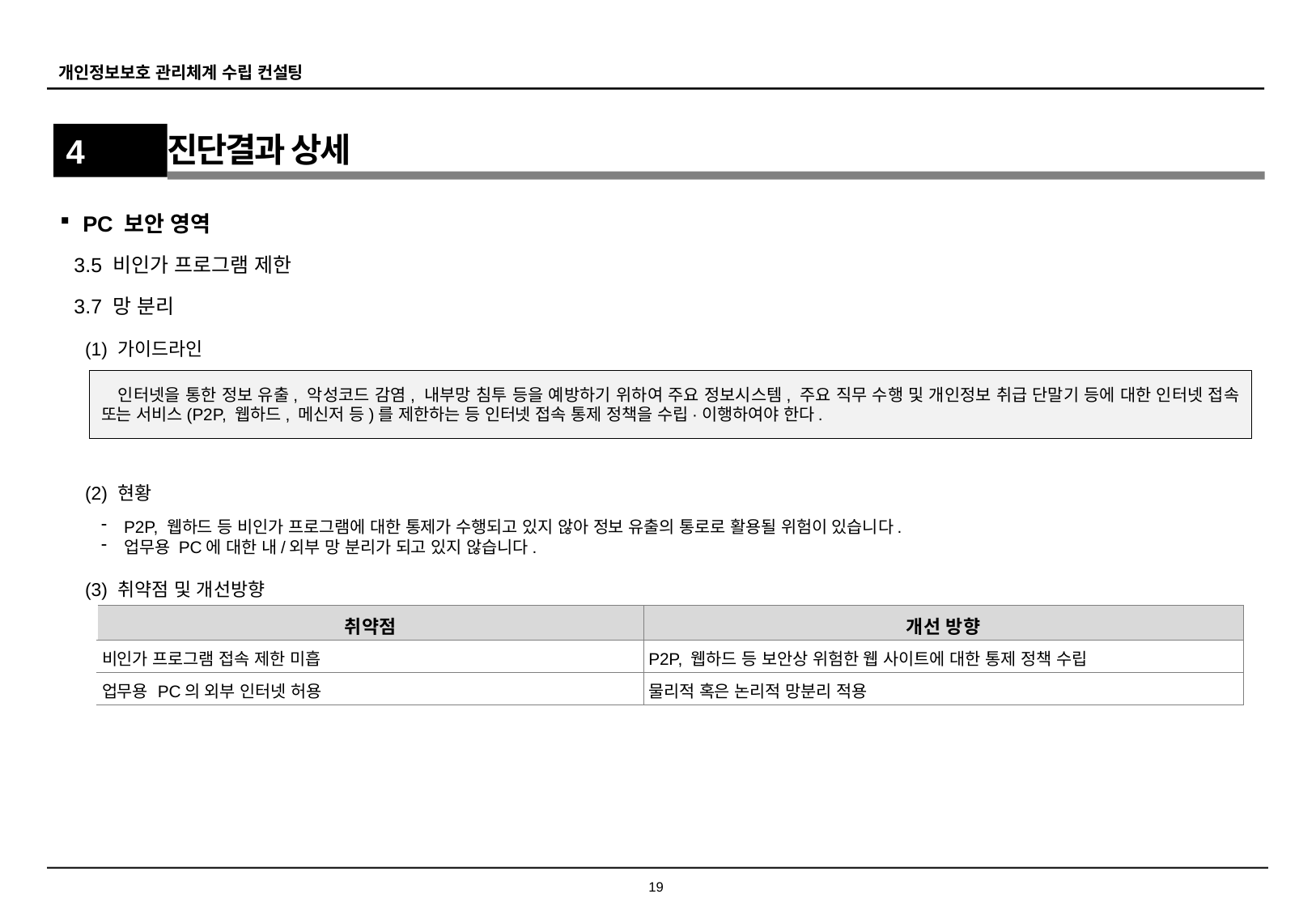

4
진단결과 상세

PC 보안 영역
3.5 비인가 프로그램 제한
3.7 망 분리
(1) 가이드라인
인터넷을 통한 정보 유출, 악성코드 감염, 내부망 침투 등을 예방하기 위하여 주요 정보시스템, 주요 직무 수행 및 개인정보 취급 단말기 등에 대한 인터넷 접속 또는 서비스(P2P, 웹하드, 메신저 등)를 제한하는 등 인터넷 접속 통제 정책을 수립 ∙ 이행하여야 한다.
(2) 현황
P2P, 웹하드 등 비인가 프로그램에 대한 통제가 수행되고 있지 않아 정보 유출의 통로로 활용될 위험이 있습니다.
업무용 PC에 대한 내/외부 망 분리가 되고 있지 않습니다.
(3) 취약점 및 개선방향
| 취약점 | 개선 방향 |
| --- | --- |
| 비인가 프로그램 접속 제한 미흡 | P2P, 웹하드 등 보안상 위험한 웹 사이트에 대한 통제 정책 수립 |
| 업무용 PC의 외부 인터넷 허용 | 물리적 혹은 논리적 망분리 적용 |